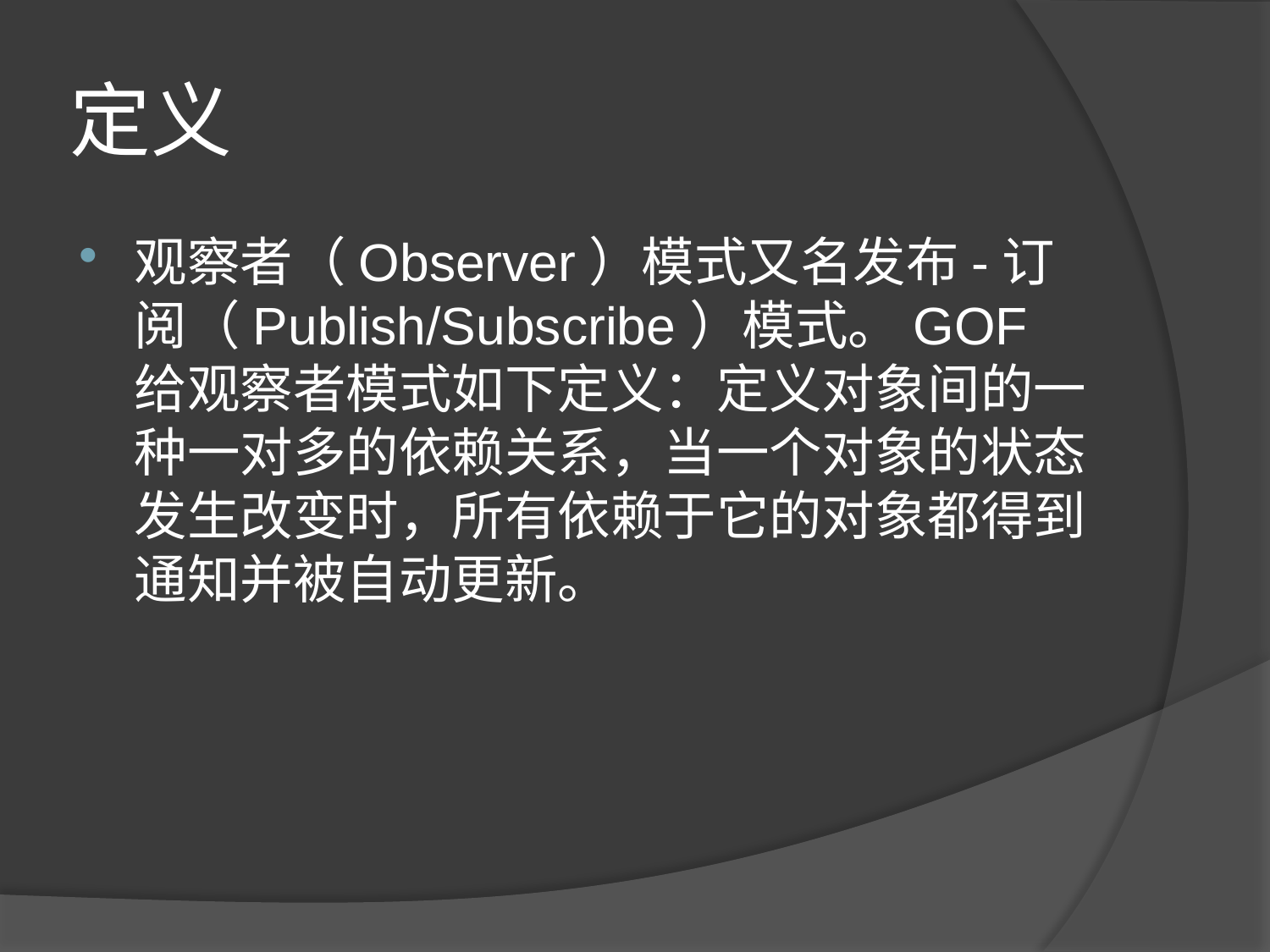

# 定义
观察者（Observer）模式又名发布-订阅（Publish/Subscribe）模式。GOF给观察者模式如下定义：定义对象间的一种一对多的依赖关系，当一个对象的状态发生改变时，所有依赖于它的对象都得到通知并被自动更新。